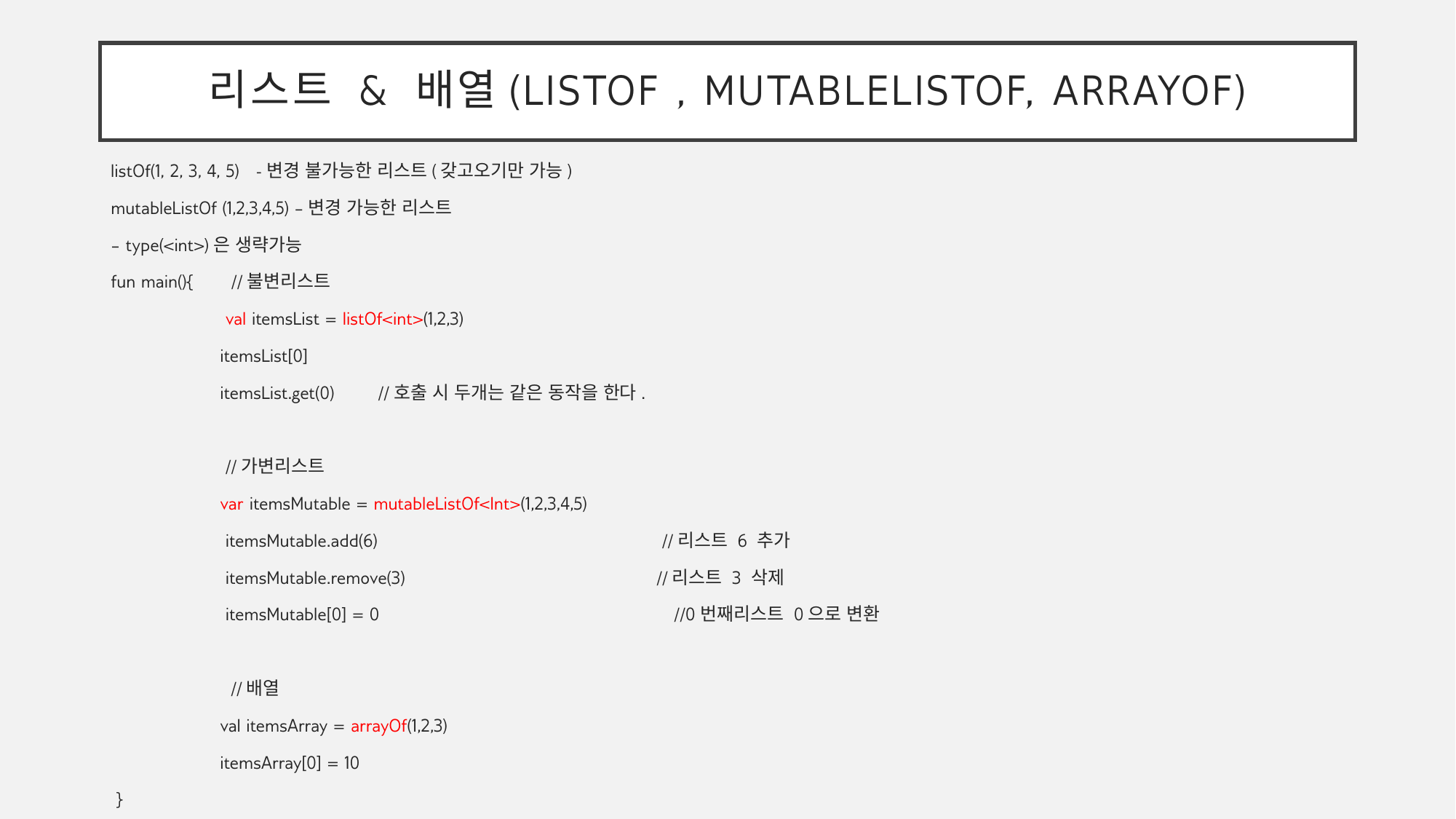

# 리스트 & 배열(listOf , mutableListOf, arrayOf)
listOf(1, 2, 3, 4, 5)   -변경 불가능한 리스트(갖고오기만 가능)
mutableListOf (1,2,3,4,5) –변경 가능한 리스트
– type(<int>)은 생략가능
fun main(){       //불변리스트
                     val itemsList = listOf<int>(1,2,3)
	itemsList[0]
	itemsList.get(0)        //호출 시 두개는 같은 동작을 한다.

                     //가변리스트
	var itemsMutable = mutableListOf<Int>(1,2,3,4,5)
	 itemsMutable.add(6)       			 //리스트 6 추가
	 itemsMutable.remove(3) 			//리스트 3 삭제
	 itemsMutable[0] = 0                                                      //0번째리스트 0으로 변환

                      //배열
	val itemsArray = arrayOf(1,2,3)
	itemsArray[0] = 10
 }